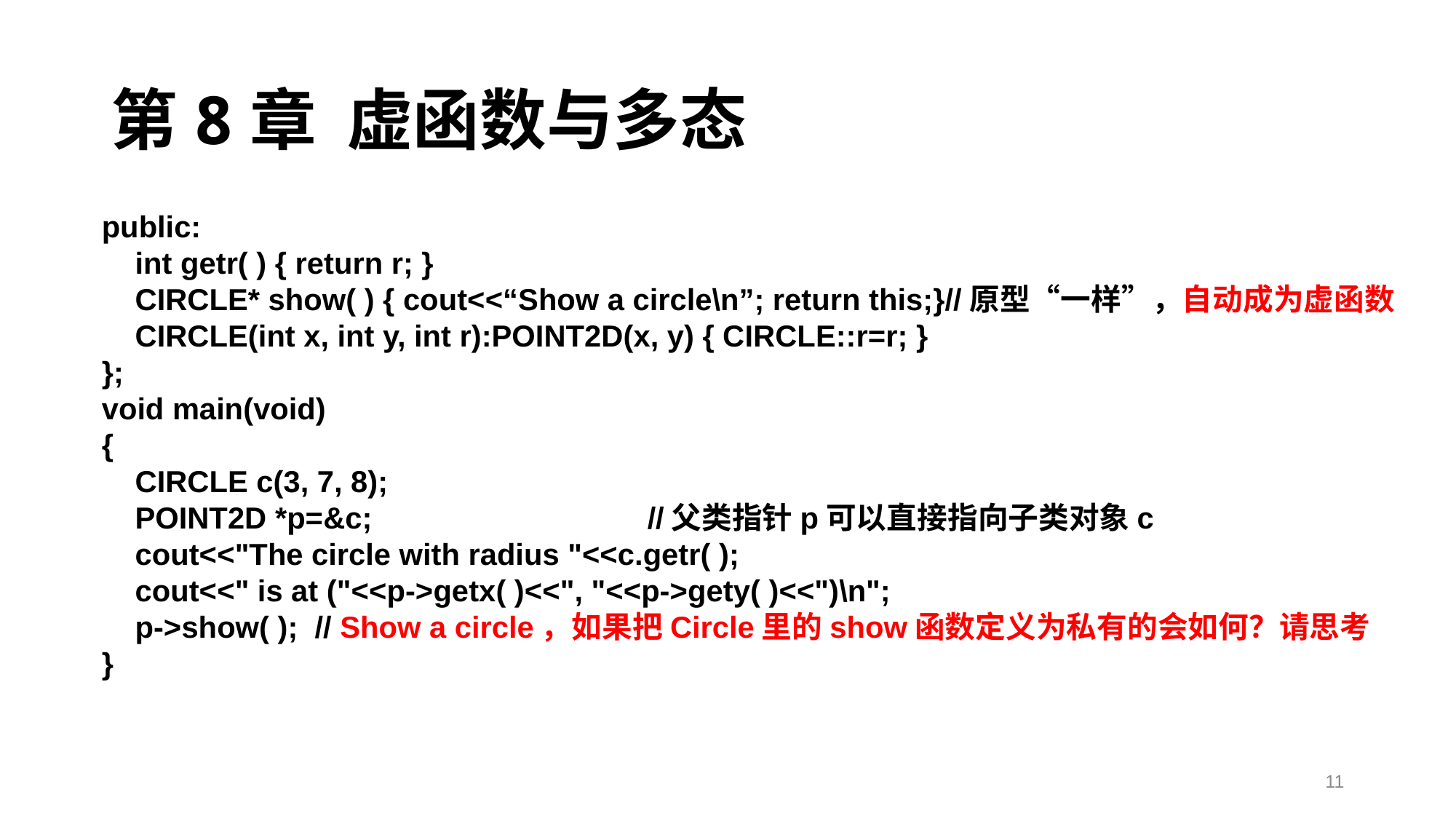

# 第8章  虚函数与多态
public:
    int getr( ) { return r; }
    CIRCLE* show( ) { cout<<“Show a circle\n”; return this;}//原型“一样”，自动成为虚函数
    CIRCLE(int x, int y, int r):POINT2D(x, y) { CIRCLE::r=r; }
};
void main(void)
{
    CIRCLE c(3, 7, 8);
    POINT2D *p=&c;			//父类指针p可以直接指向子类对象c
    cout<<"The circle with radius "<<c.getr( );
    cout<<" is at ("<<p->getx( )<<", "<<p->gety( )<<")\n";
    p->show( );  // Show a circle，如果把Circle里的show函数定义为私有的会如何？请思考
}
11